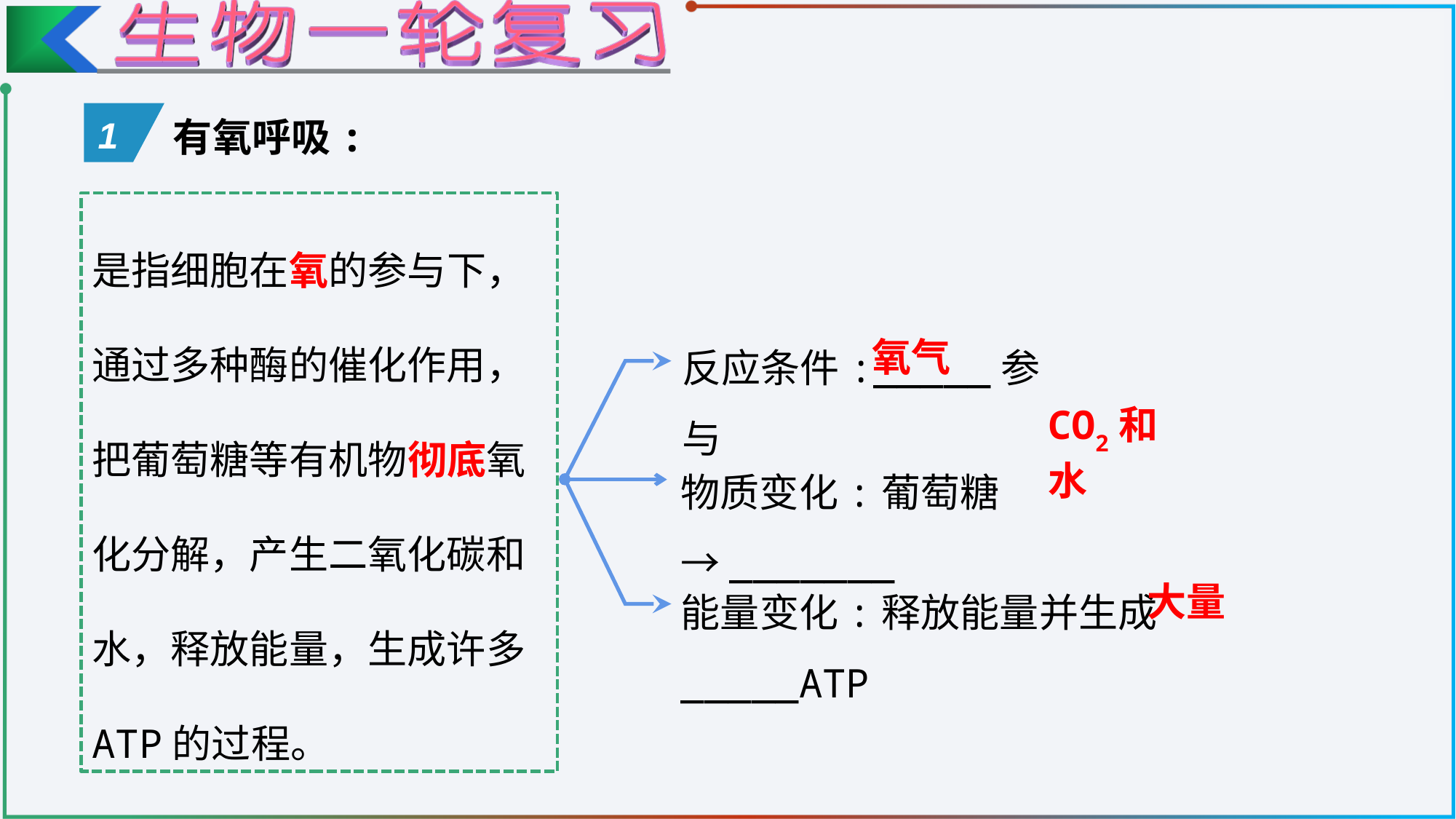

1
有氧呼吸:
是指细胞在氧的参与下，通过多种酶的催化作用，把葡萄糖等有机物彻底氧化分解，产生二氧化碳和水，释放能量，生成许多ATP的过程。
反应条件:_____参与
氧气

物质变化:葡萄糖→_______
CO2和水
能量变化:释放能量并生成_____ATP
大量